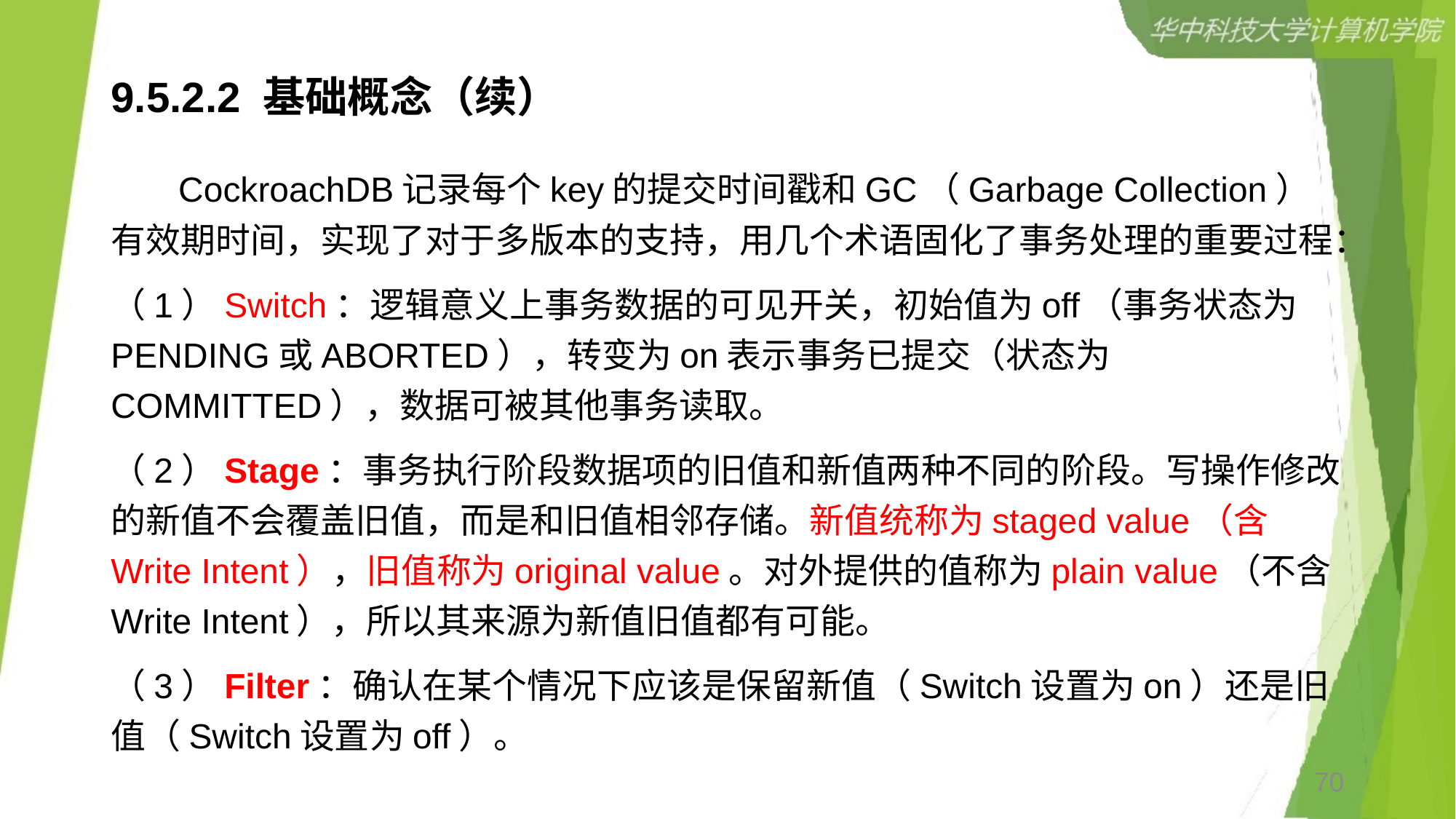

# 9.5.2.2 基础概念（续）
       CockroachDB记录每个key的提交时间戳和GC（Garbage Collection）有效期时间，实现了对于多版本的支持，用几个术语固化了事务处理的重要过程：
（1）Switch：逻辑意义上事务数据的可见开关，初始值为off（事务状态为PENDING或ABORTED），转变为on表示事务已提交（状态为COMMITTED），数据可被其他事务读取。
（2）Stage：事务执行阶段数据项的旧值和新值两种不同的阶段。写操作修改的新值不会覆盖旧值，而是和旧值相邻存储。新值统称为staged value（含Write Intent），旧值称为original value。对外提供的值称为plain value（不含Write Intent），所以其来源为新值旧值都有可能。
（3）Filter：确认在某个情况下应该是保留新值（Switch设置为on）还是旧值（Switch设置为off）。
70